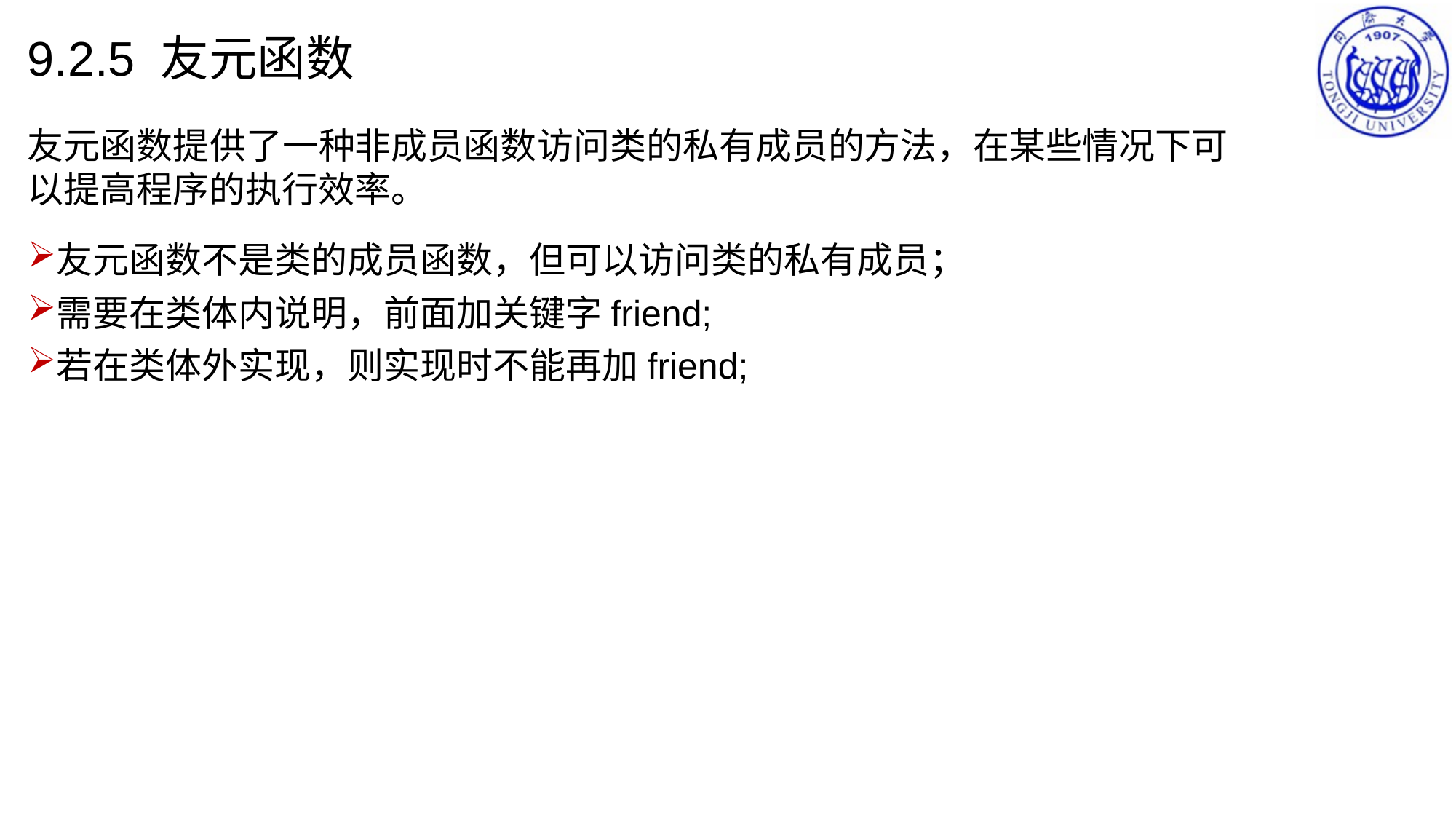

9.2.5 友元函数
友元函数提供了一种非成员函数访问类的私有成员的方法，在某些情况下可以提高程序的执行效率。
友元函数不是类的成员函数，但可以访问类的私有成员；
需要在类体内说明，前面加关键字friend;
若在类体外实现，则实现时不能再加friend;